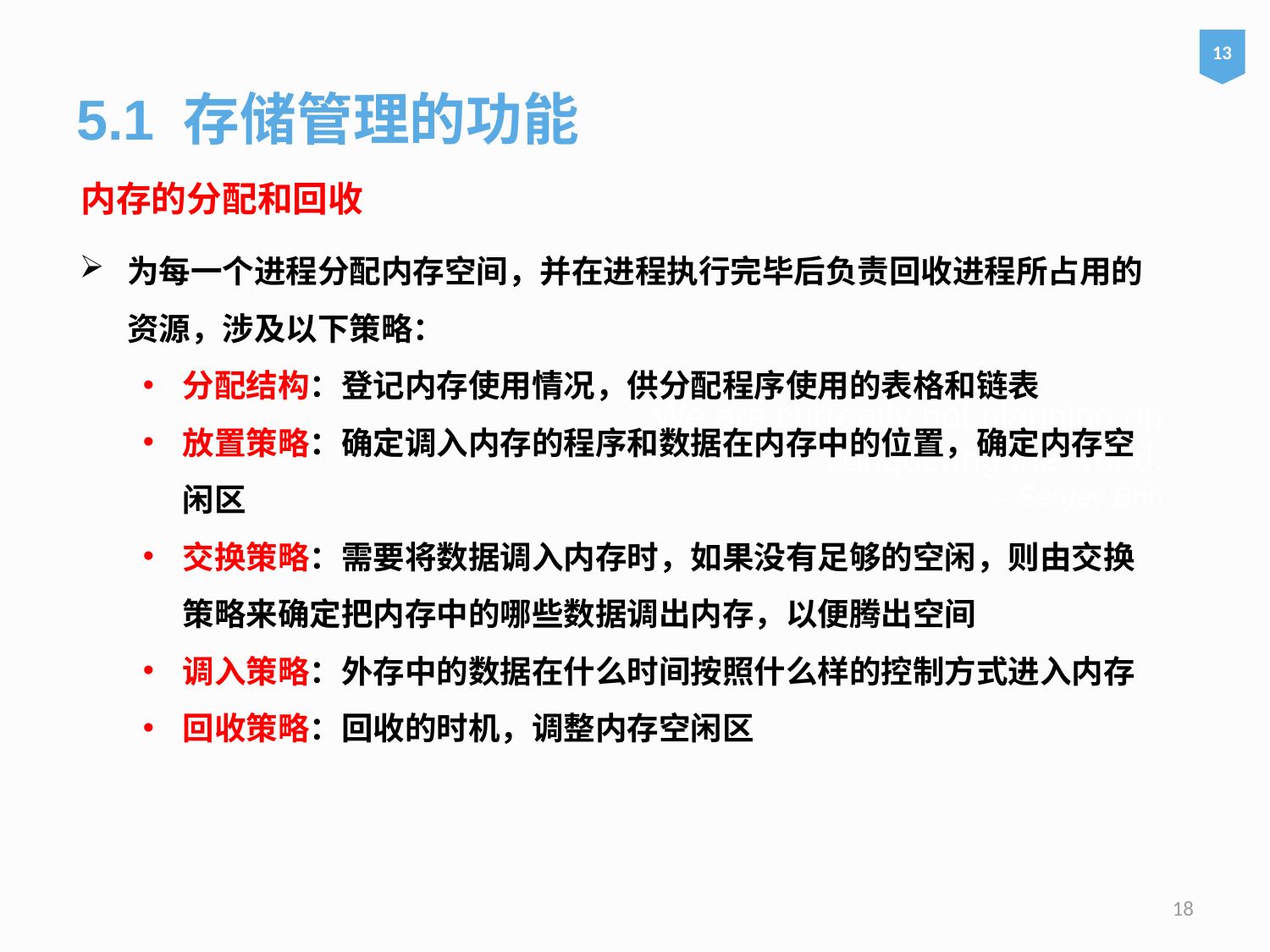

13
5.1 存储管理的功能
内存的分配和回收
为每一个进程分配内存空间，并在进程执行完毕后负责回收进程所占用的资源，涉及以下策略：
分配结构：登记内存使用情况，供分配程序使用的表格和链表
放置策略：确定调入内存的程序和数据在内存中的位置，确定内存空闲区
交换策略：需要将数据调入内存时，如果没有足够的空闲，则由交换策略来确定把内存中的哪些数据调出内存，以便腾出空间
调入策略：外存中的数据在什么时间按照什么样的控制方式进入内存
回收策略：回收的时机，调整内存空闲区
# We are currently not planning on conquering the world. – Sergey Brin
18